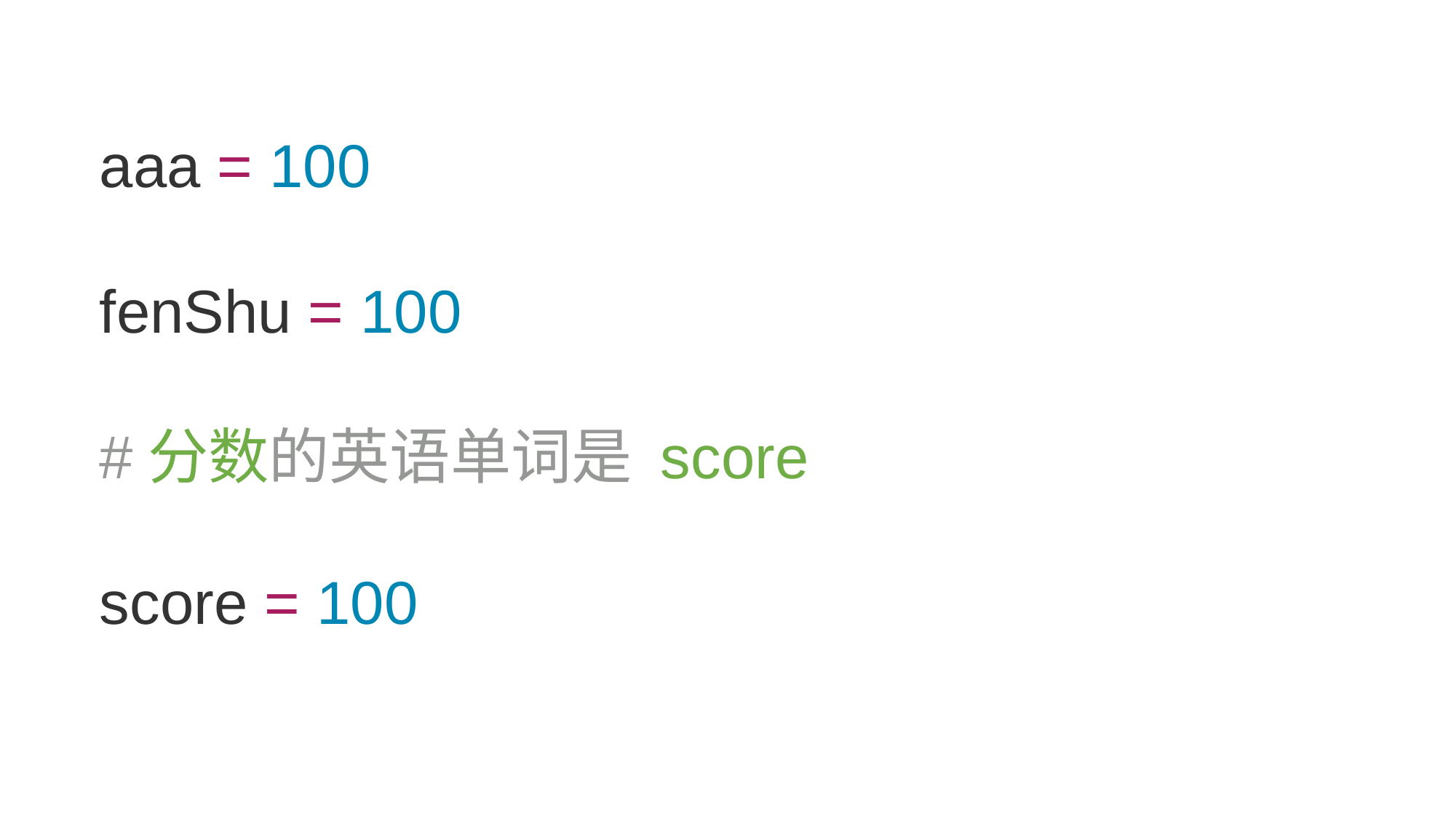

aaa = 100
fenShu = 100
#分数的英语单词是 score
score = 100